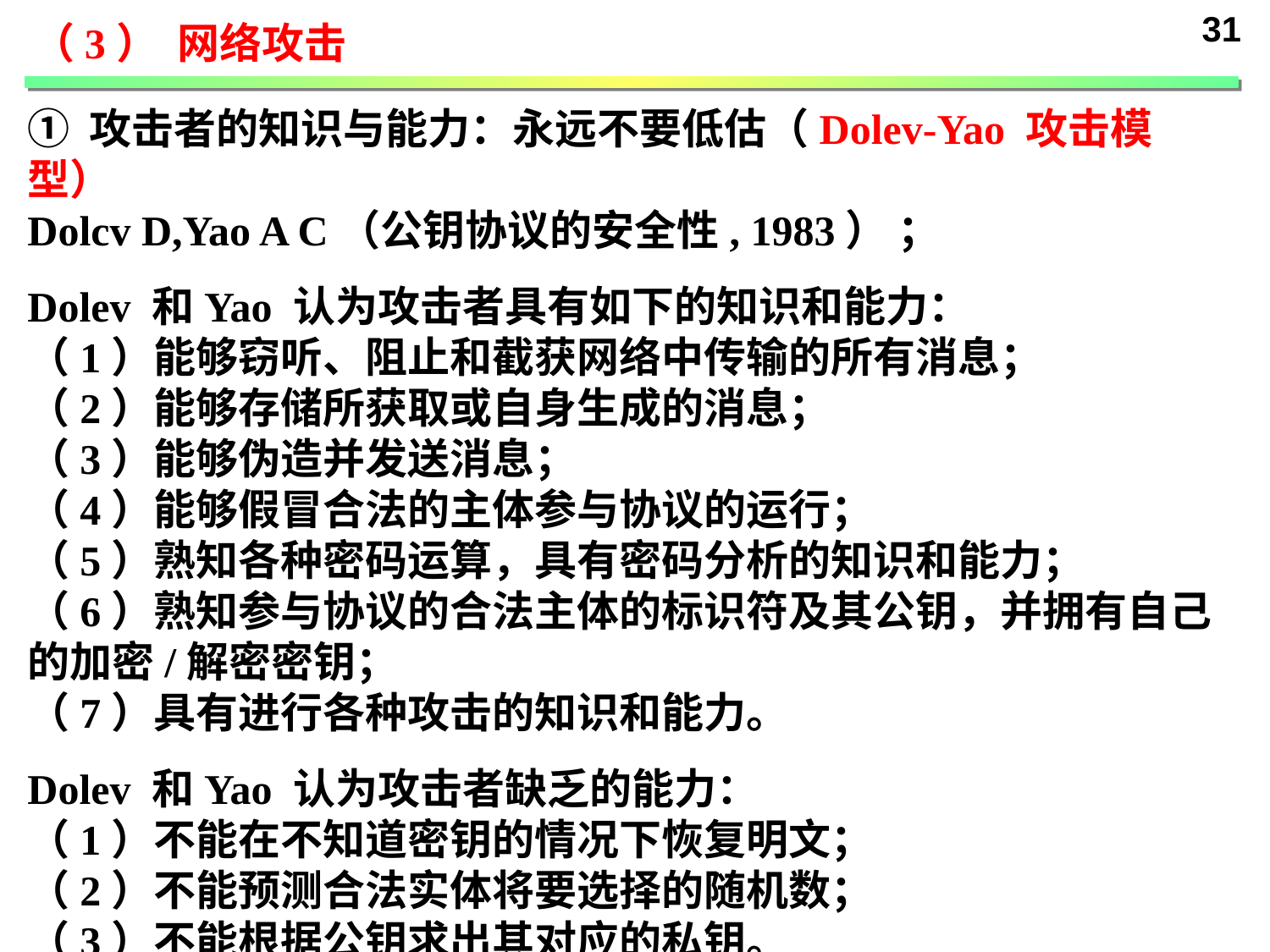

31
 （3）  网络攻击

① 攻击者的知识与能力：永远不要低估（Dolev-Yao 攻击模型）
Dolcv D,Yao A C（公钥协议的安全性, 1983） ；

Dolev 和Yao 认为攻击者具有如下的知识和能力：
（1）能够窃听、阻止和截获网络中传输的所有消息；
（2）能够存储所获取或自身生成的消息；
（3）能够伪造并发送消息；
（4）能够假冒合法的主体参与协议的运行；
（5）熟知各种密码运算，具有密码分析的知识和能力；
（6）熟知参与协议的合法主体的标识符及其公钥，并拥有自己的加密/解密密钥；
（7）具有进行各种攻击的知识和能力。

Dolev 和Yao 认为攻击者缺乏的能力：
（1）不能在不知道密钥的情况下恢复明文；
（2）不能预测合法实体将要选择的随机数；
（3）不能根据公钥求出其对应的私钥。